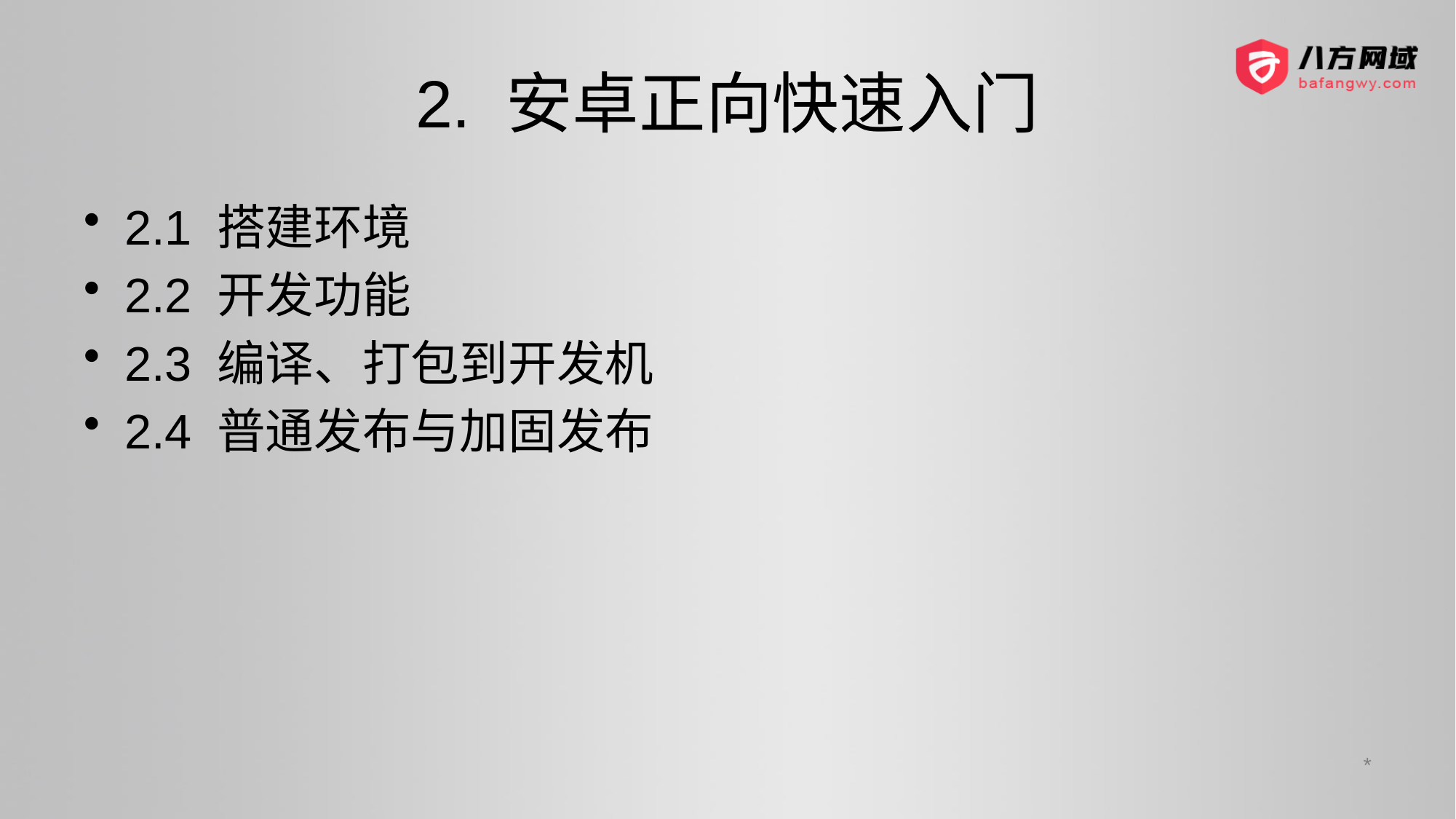

# 2. 安卓正向快速入门
2.1 搭建环境
2.2 开发功能
2.3 编译、打包到开发机
2.4 普通发布与加固发布
*